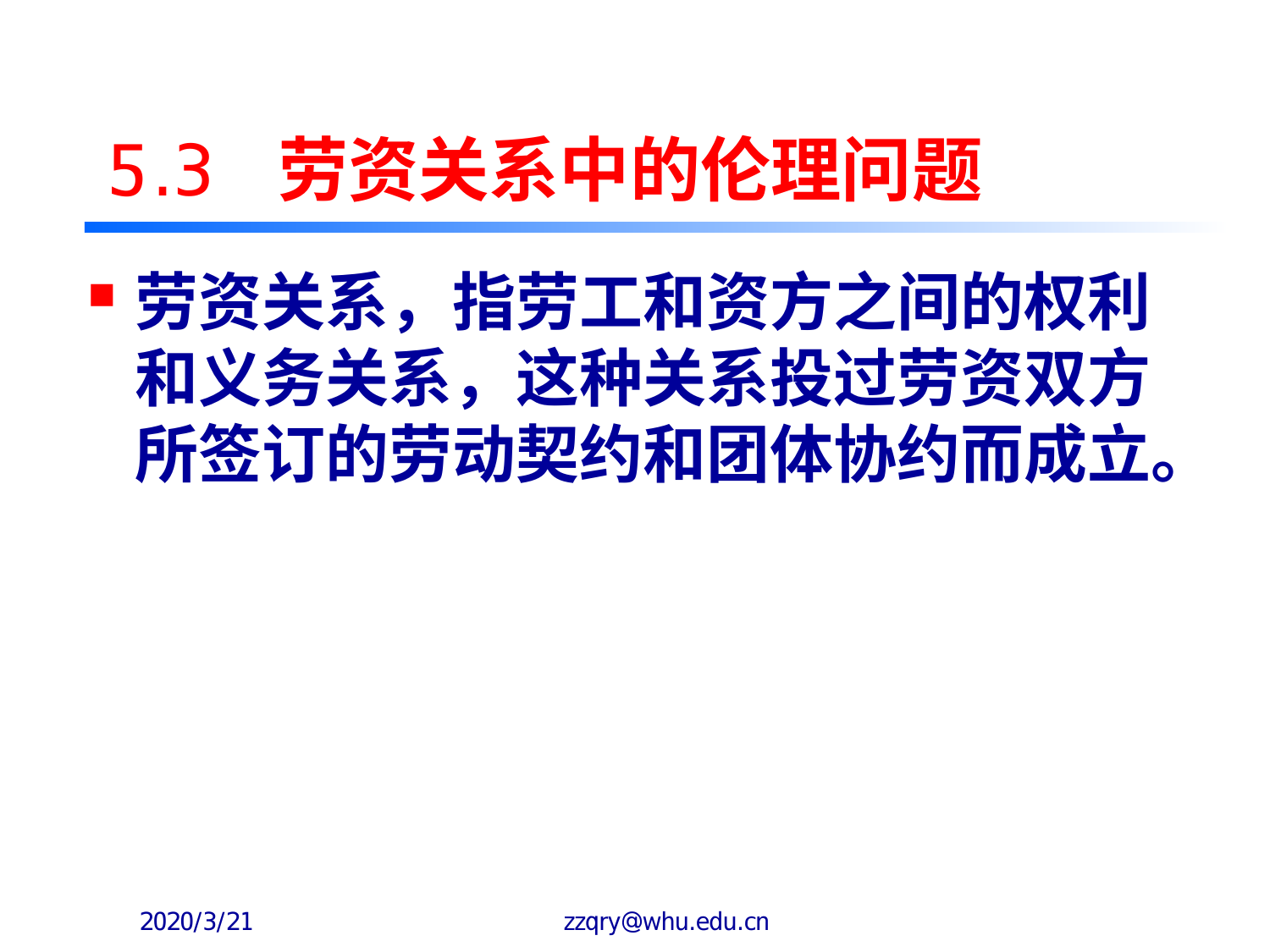

# 5.3  劳资关系中的伦理问题
劳资关系，指劳工和资方之间的权利和义务关系，这种关系投过劳资双方所签订的劳动契约和团体协约而成立。
2020/3/21
zzqry@whu.edu.cn